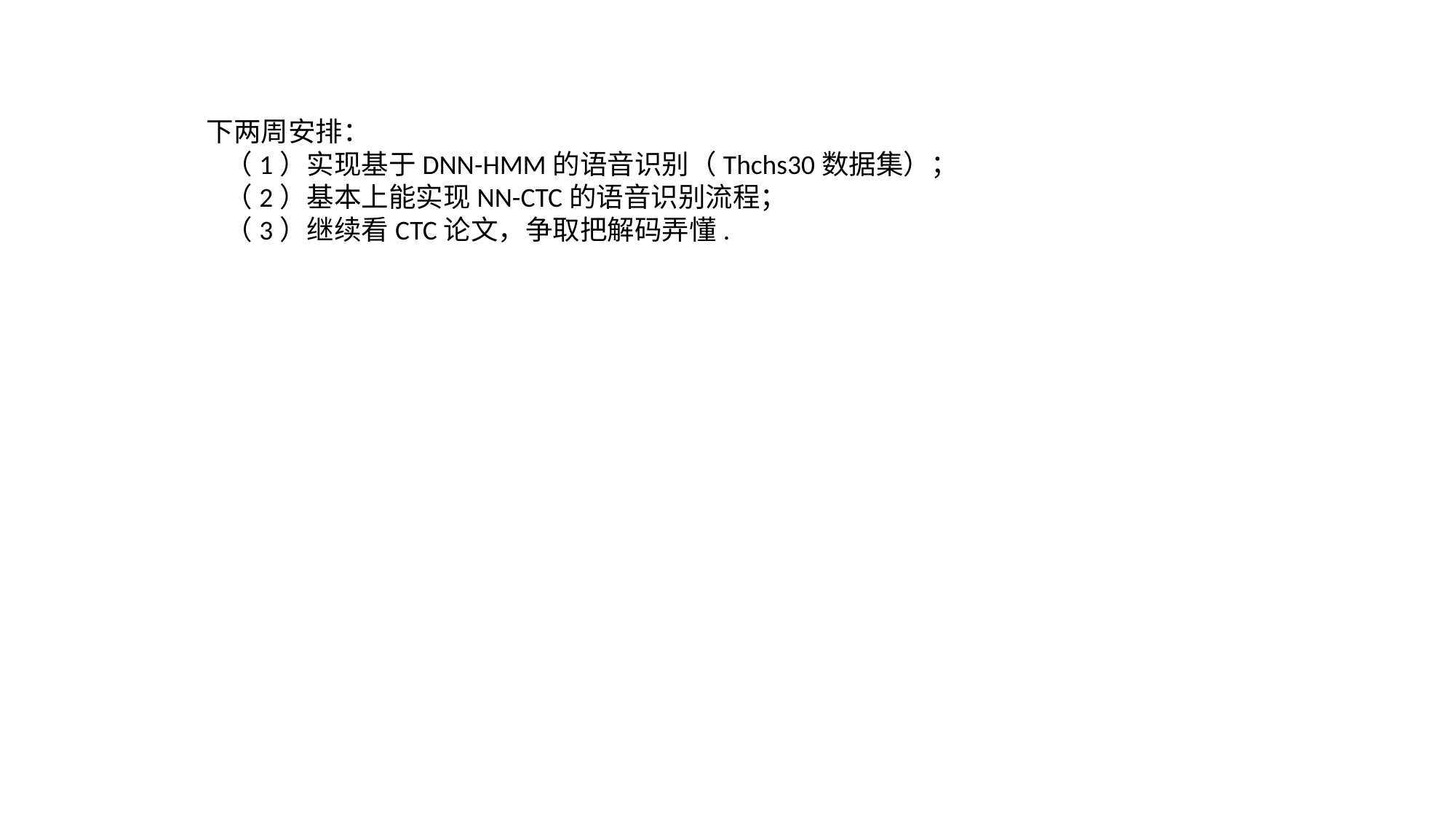

下两周安排：
  （1）实现基于DNN-HMM的语音识别（Thchs30数据集）；
  （2）基本上能实现NN-CTC的语音识别流程；
  （3）继续看CTC论文，争取把解码弄懂.